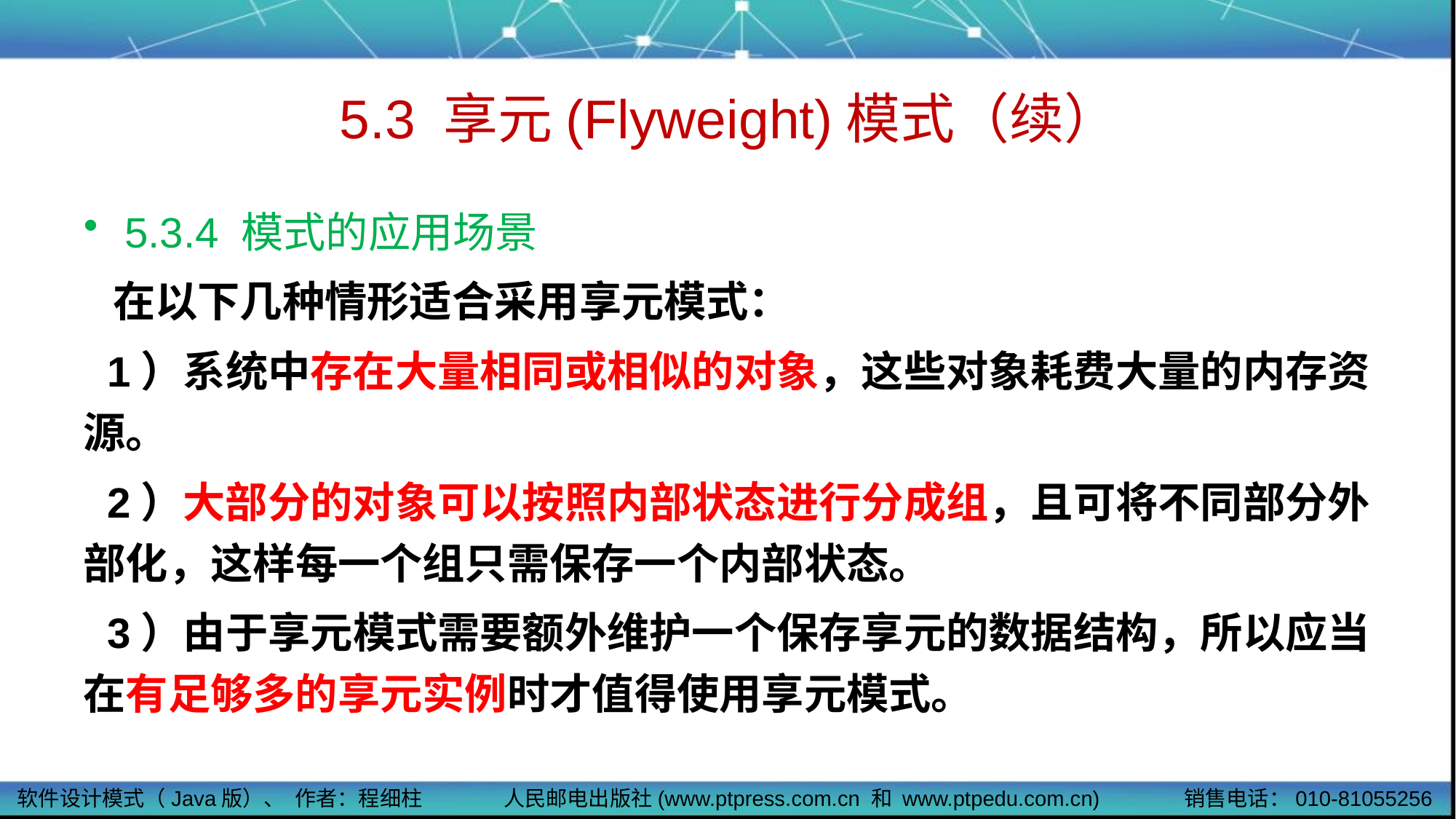

# 5.3 享元(Flyweight)模式（续）
5.3.4 模式的应用场景
  在以下几种情形适合采用享元模式：
  1）系统中存在大量相同或相似的对象，这些对象耗费大量的内存资源。
  2）大部分的对象可以按照内部状态进行分成组，且可将不同部分外部化，这样每一个组只需保存一个内部状态。
  3）由于享元模式需要额外维护一个保存享元的数据结构，所以应当在有足够多的享元实例时才值得使用享元模式。
软件设计模式（Java版）、  作者：程细柱
人民邮电出版社(www.ptpress.com.cn 和 www.ptpedu.com.cn)
销售电话：010-81055256